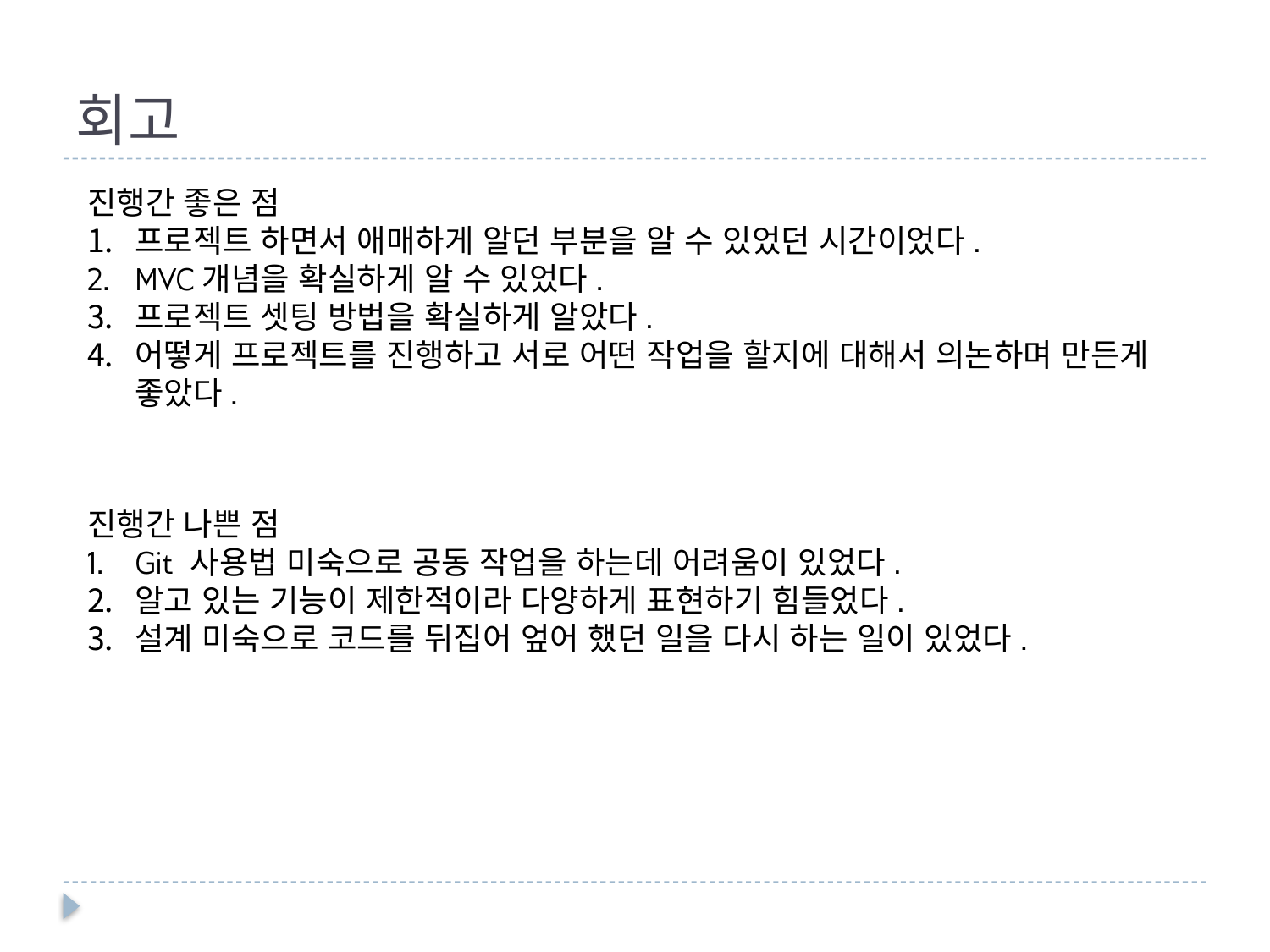

# 회고
진행간 좋은 점
프로젝트 하면서 애매하게 알던 부분을 알 수 있었던 시간이었다.
MVC개념을 확실하게 알 수 있었다.
프로젝트 셋팅 방법을 확실하게 알았다.
어떻게 프로젝트를 진행하고 서로 어떤 작업을 할지에 대해서 의논하며 만든게 좋았다.

진행간 나쁜 점
Git 사용법 미숙으로 공동 작업을 하는데 어려움이 있었다.
알고 있는 기능이 제한적이라 다양하게 표현하기 힘들었다.
설계 미숙으로 코드를 뒤집어 엎어 했던 일을 다시 하는 일이 있었다.